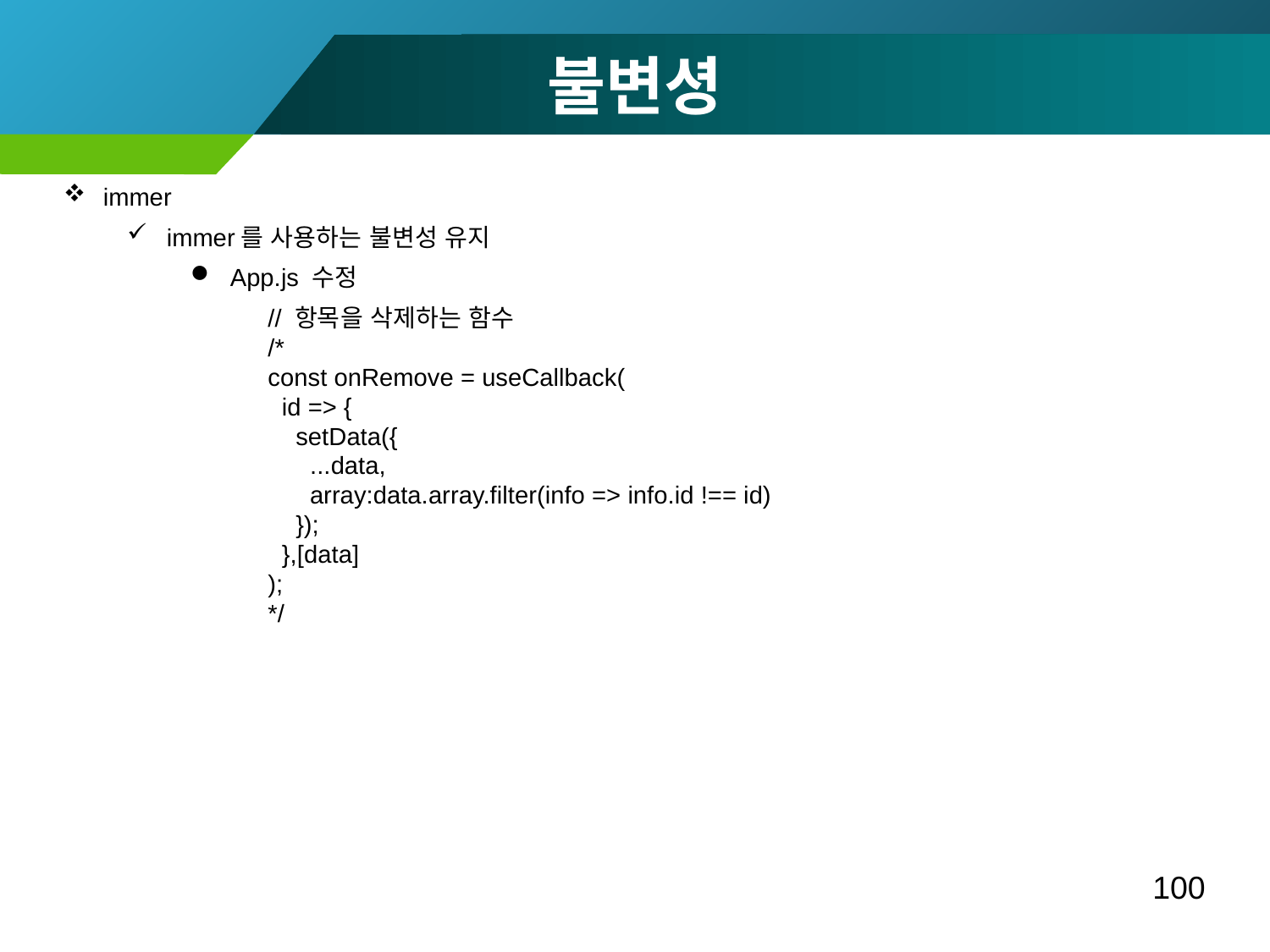

불변셩
immer
immer를 사용하는 불변성 유지
App.js 수정
  // 항목을 삭제하는 함수
  /*
  const onRemove = useCallback(
    id => {
      setData({
        ...data,
        array:data.array.filter(info => info.id !== id)
      });
    },[data]
  );
  */
100